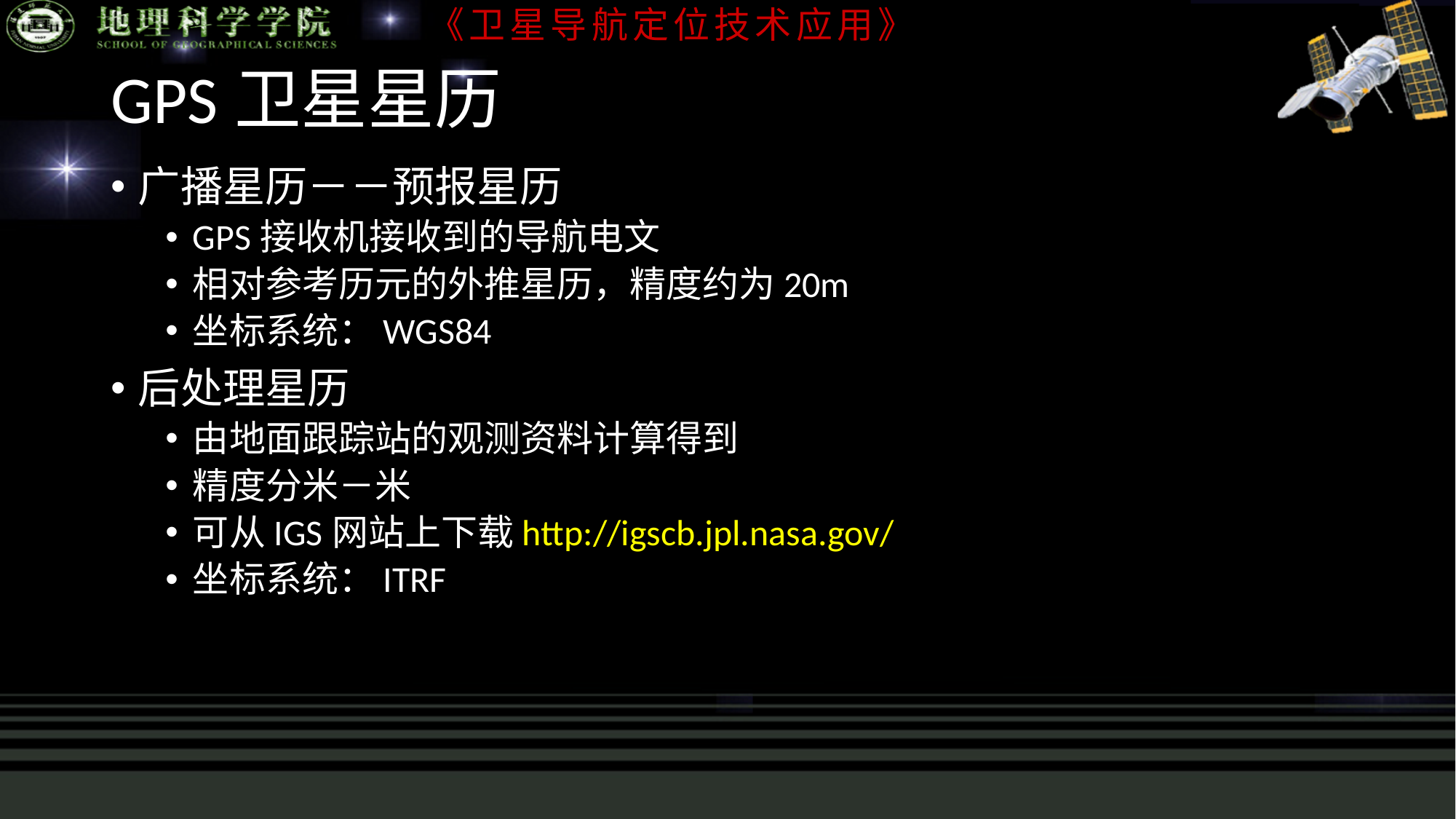

# GPS卫星星历
广播星历－－预报星历
GPS接收机接收到的导航电文
相对参考历元的外推星历，精度约为20m
坐标系统：WGS84
后处理星历
由地面跟踪站的观测资料计算得到
精度分米－米
可从IGS网站上下载http://igscb.jpl.nasa.gov/
坐标系统：ITRF